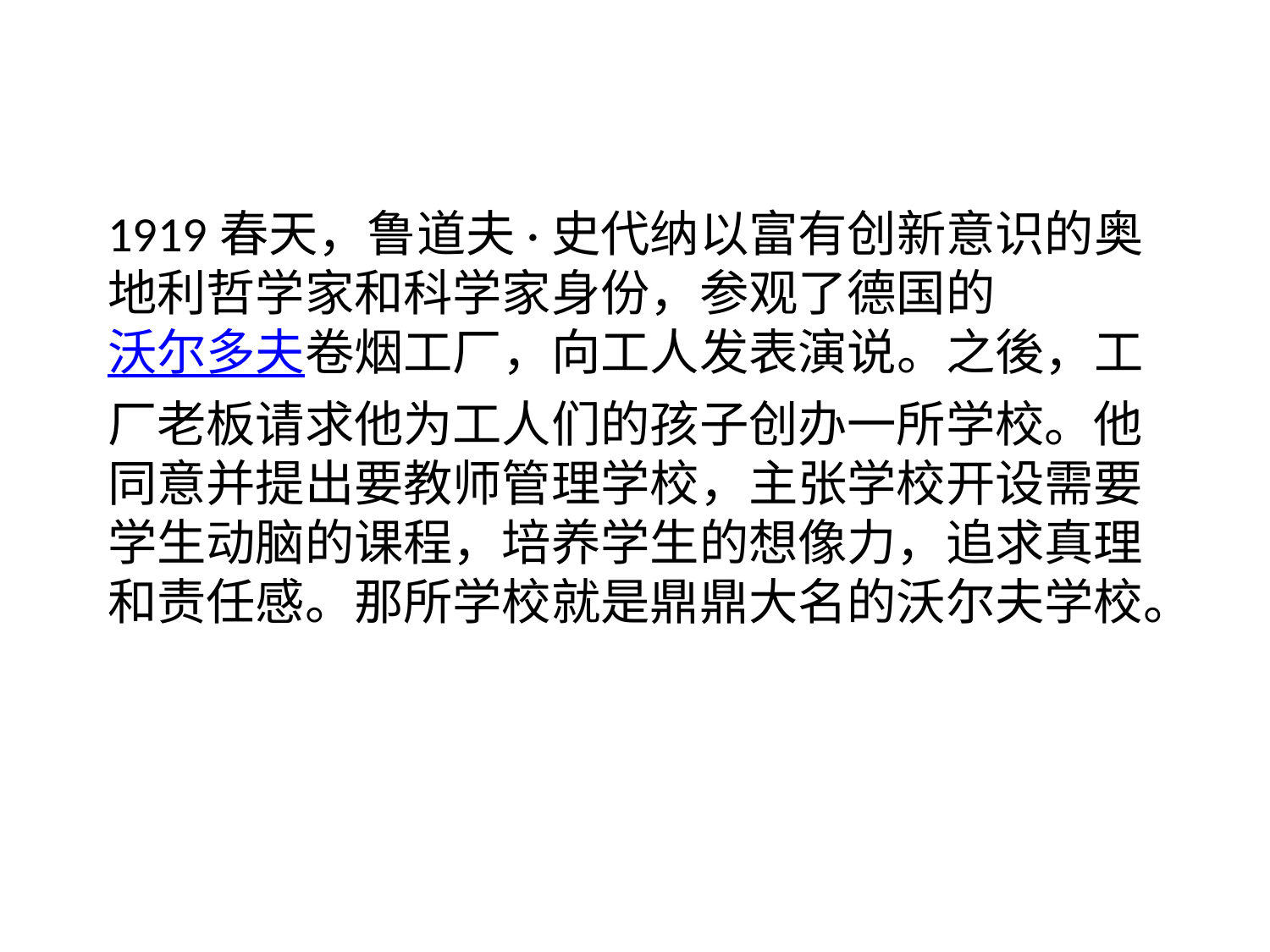

# 1919春天，鲁道夫·史代纳以富有创新意识的奥地利哲学家和科学家身份，参观了德国的沃尔多夫卷烟工厂，向工人发表演说。之後，工厂老板请求他为工人们的孩子创办一所学校。他同意并提出要教师管理学校，主张学校开设需要学生动脑的课程，培养学生的想像力，追求真理和责任感。那所学校就是鼎鼎大名的沃尔夫学校。